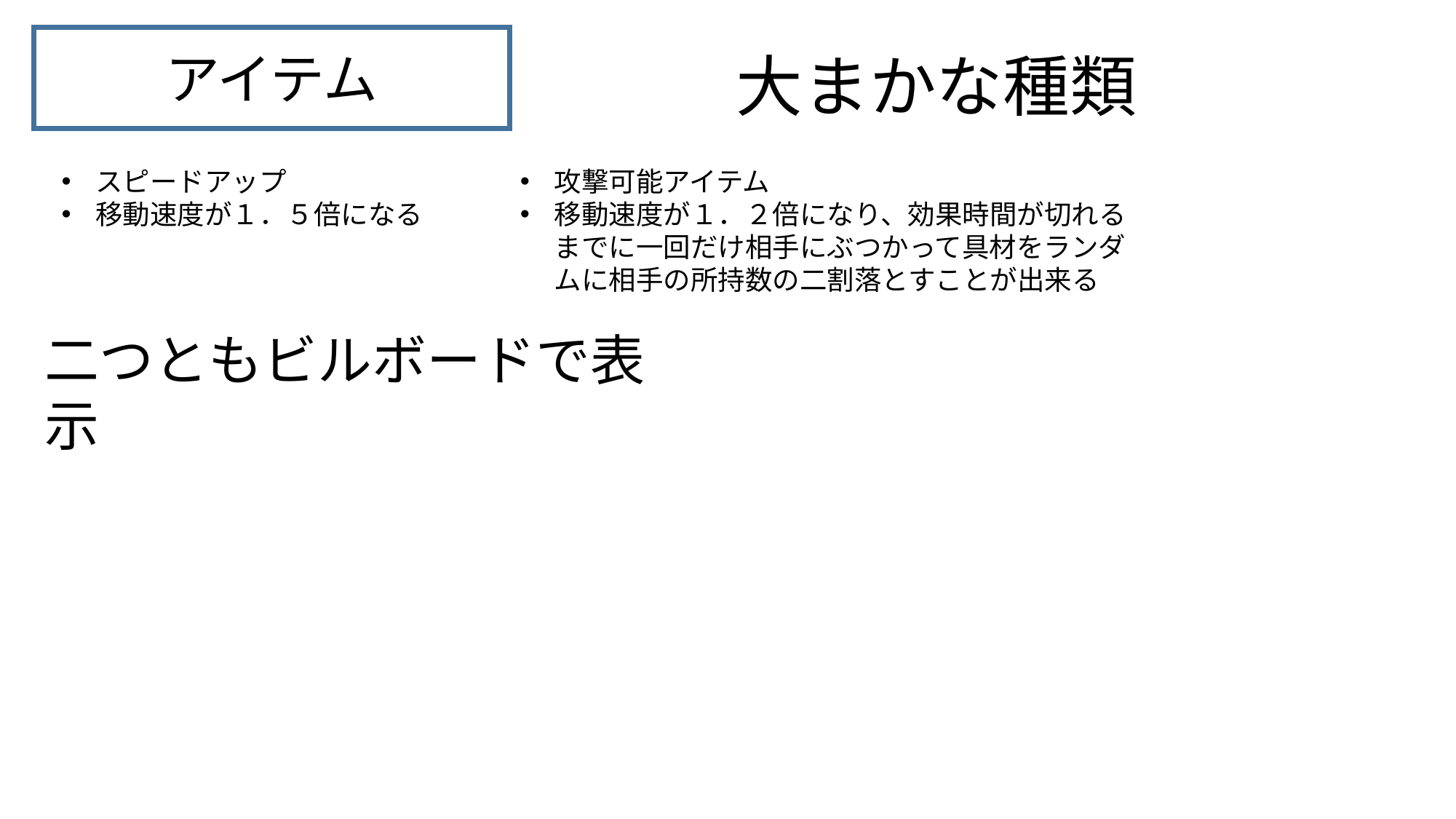

アイテム
大まかな種類
スピードアップ
移動速度が１．５倍になる

攻撃可能アイテム
移動速度が１．２倍になり、効果時間が切れるまでに一回だけ相手にぶつかって具材をランダムに相手の所持数の二割落とすことが出来る
二つともビルボードで表示